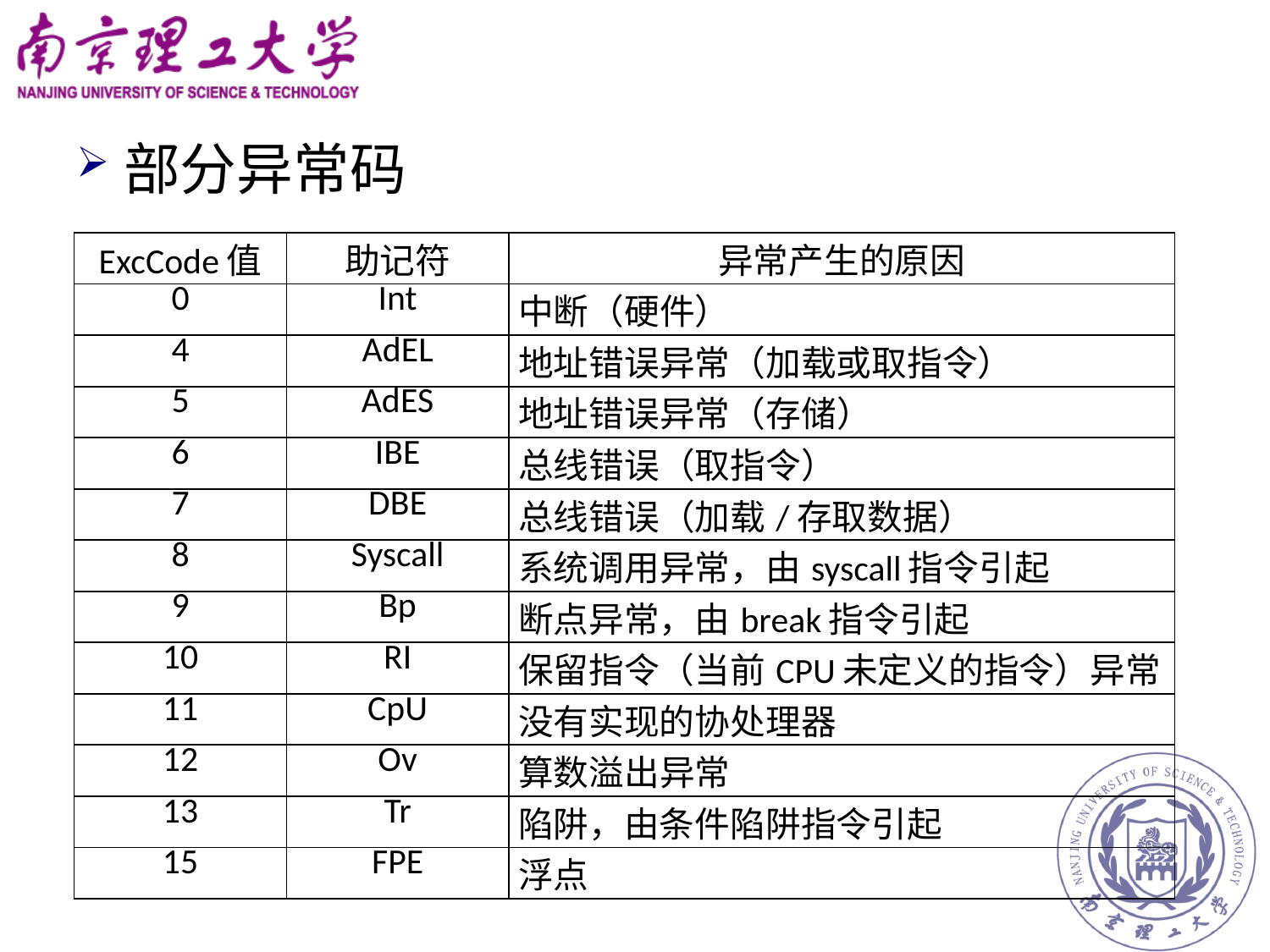

部分异常码
| ExcCode值 | 助记符 | 异常产生的原因 |
| --- | --- | --- |
| 0 | Int | 中断（硬件） |
| 4 | AdEL | 地址错误异常（加载或取指令） |
| 5 | AdES | 地址错误异常（存储） |
| 6 | IBE | 总线错误（取指令） |
| 7 | DBE | 总线错误（加载/存取数据） |
| 8 | Syscall | 系统调用异常，由syscall指令引起 |
| 9 | Bp | 断点异常，由break指令引起 |
| 10 | RI | 保留指令（当前CPU未定义的指令）异常 |
| 11 | CpU | 没有实现的协处理器 |
| 12 | Ov | 算数溢出异常 |
| 13 | Tr | 陷阱，由条件陷阱指令引起 |
| 15 | FPE | 浮点 |